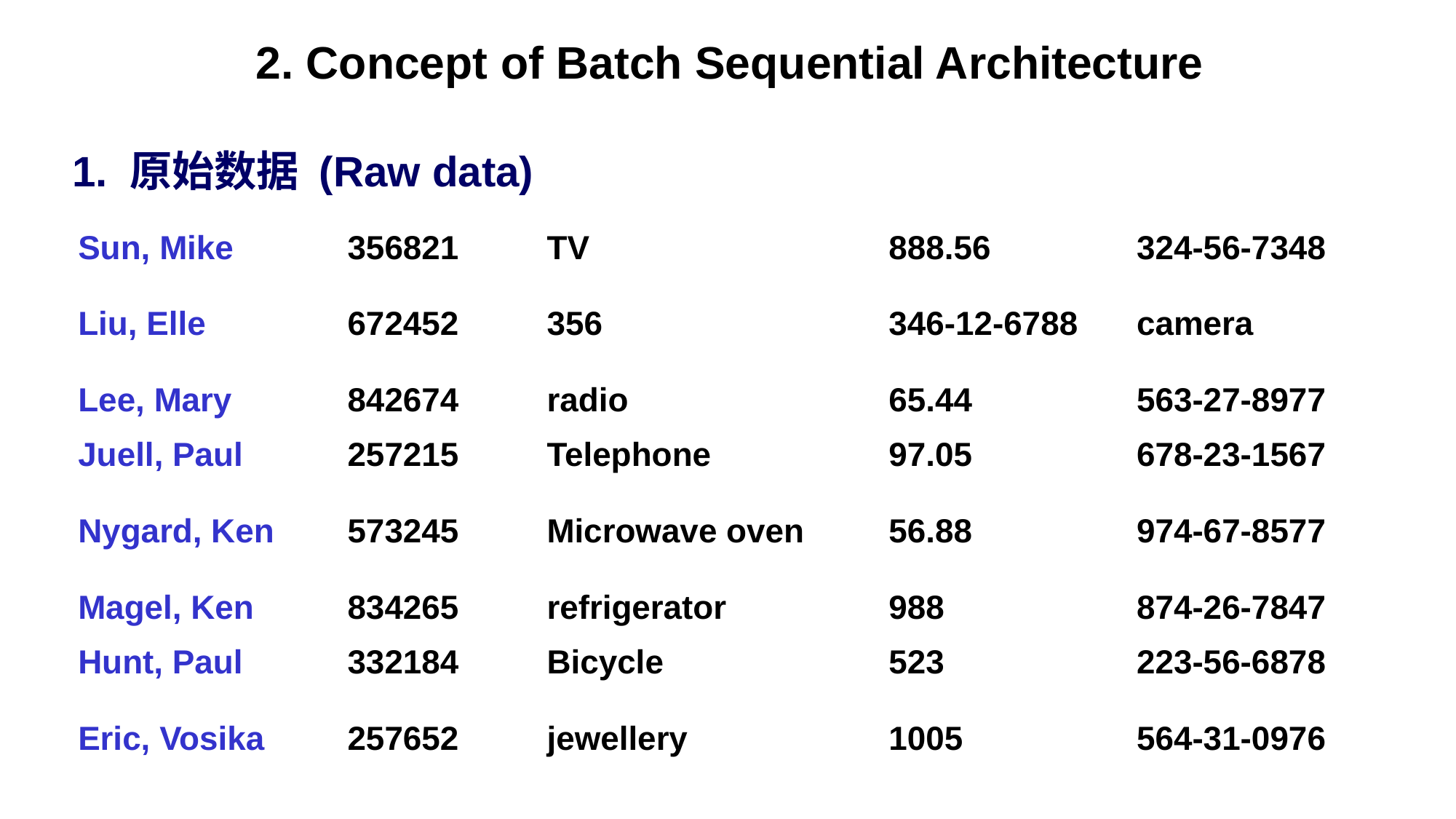

2. Concept of Batch Sequential Architecture
1. 原始数据 (Raw data)
| Sun, Mike | 356821 | TV | 888.56 | 324-56-7348 |
| --- | --- | --- | --- | --- |
| Liu, Elle | 672452 | 356 | 346-12-6788 | camera |
| Lee, Mary | 842674 | radio | 65.44 | 563-27-8977 |
| Juell, Paul | 257215 | Telephone | 97.05 | 678-23-1567 |
| Nygard, Ken | 573245 | Microwave oven | 56.88 | 974-67-8577 |
| Magel, Ken | 834265 | refrigerator | 988 | 874-26-7847 |
| Hunt, Paul | 332184 | Bicycle | 523 | 223-56-6878 |
| Eric, Vosika | 257652 | jewellery | 1005 | 564-31-0976 |